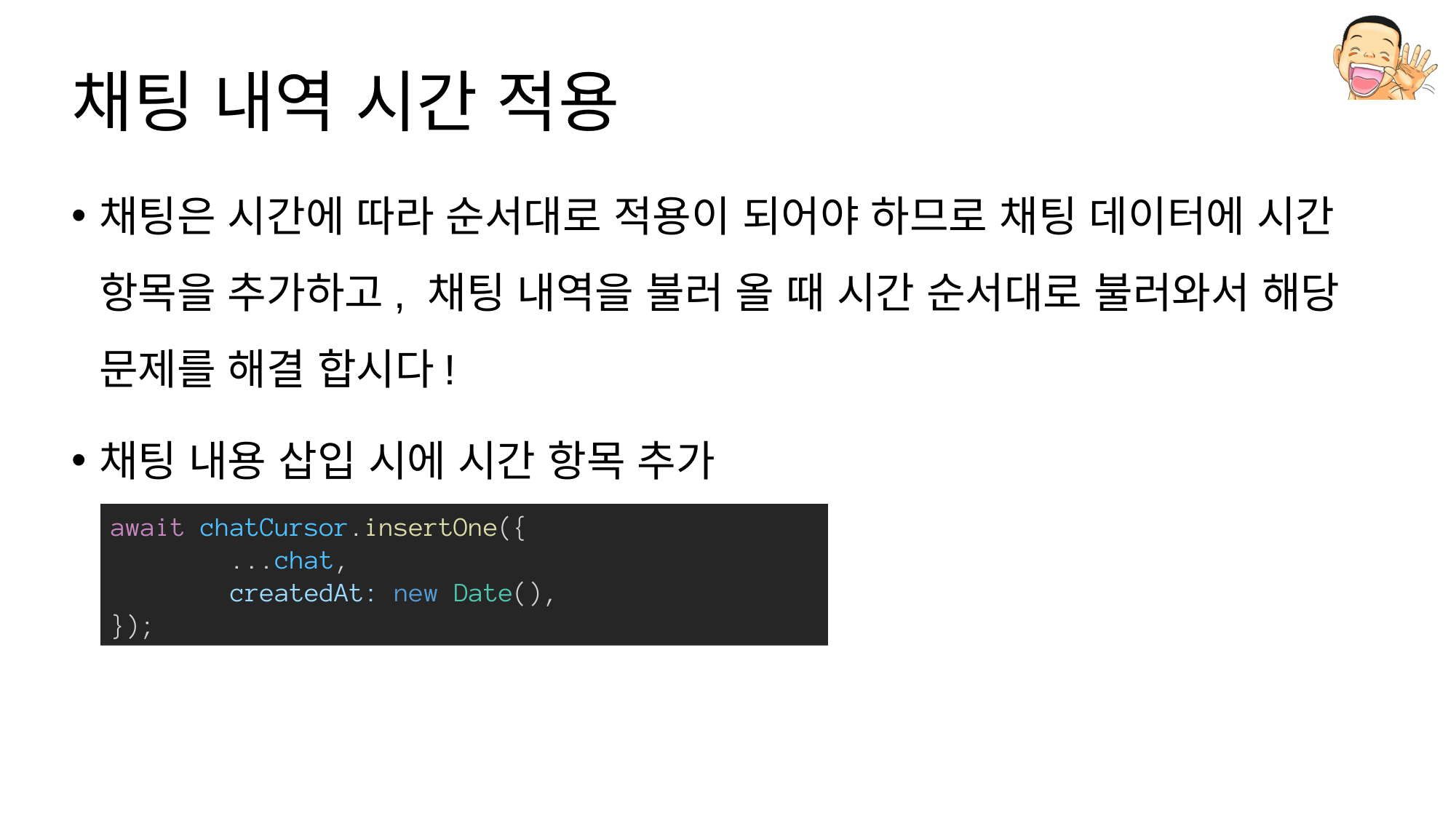

# 채팅 내역 시간 적용
채팅은 시간에 따라 순서대로 적용이 되어야 하므로 채팅 데이터에 시간 항목을 추가하고, 채팅 내역을 불러 올 때 시간 순서대로 불러와서 해당 문제를 해결 합시다!
채팅 내용 삽입 시에 시간 항목 추가
await chatCursor.insertOne({
        ...chat,
        createdAt: new Date(),
});